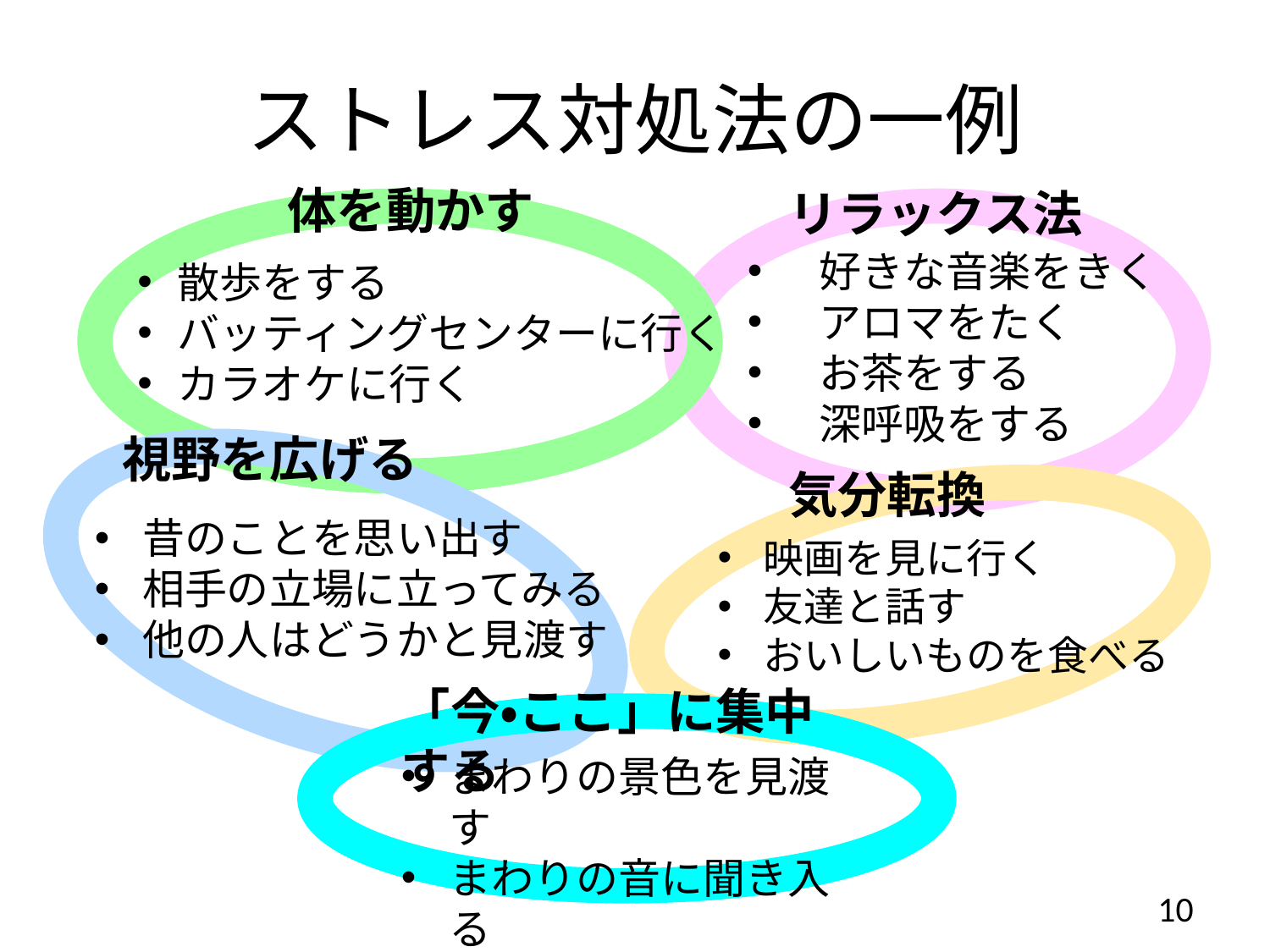

# ストレス対処法の一例
体を動かす
リラックス法

好きな音楽をきく
アロマをたく
お茶をする
深呼吸をする

散歩をする
バッティングセンターに行く
カラオケに行く
視野を広げる
気分転換

昔のことを思い出す
相手の立場に立ってみる
他の人はどうかと見渡す
映画を見に行く
友達と話す
おいしいものを食べる
「今・ここ」に集中する

まわりの景色を見渡す
まわりの音に聞き入る
10